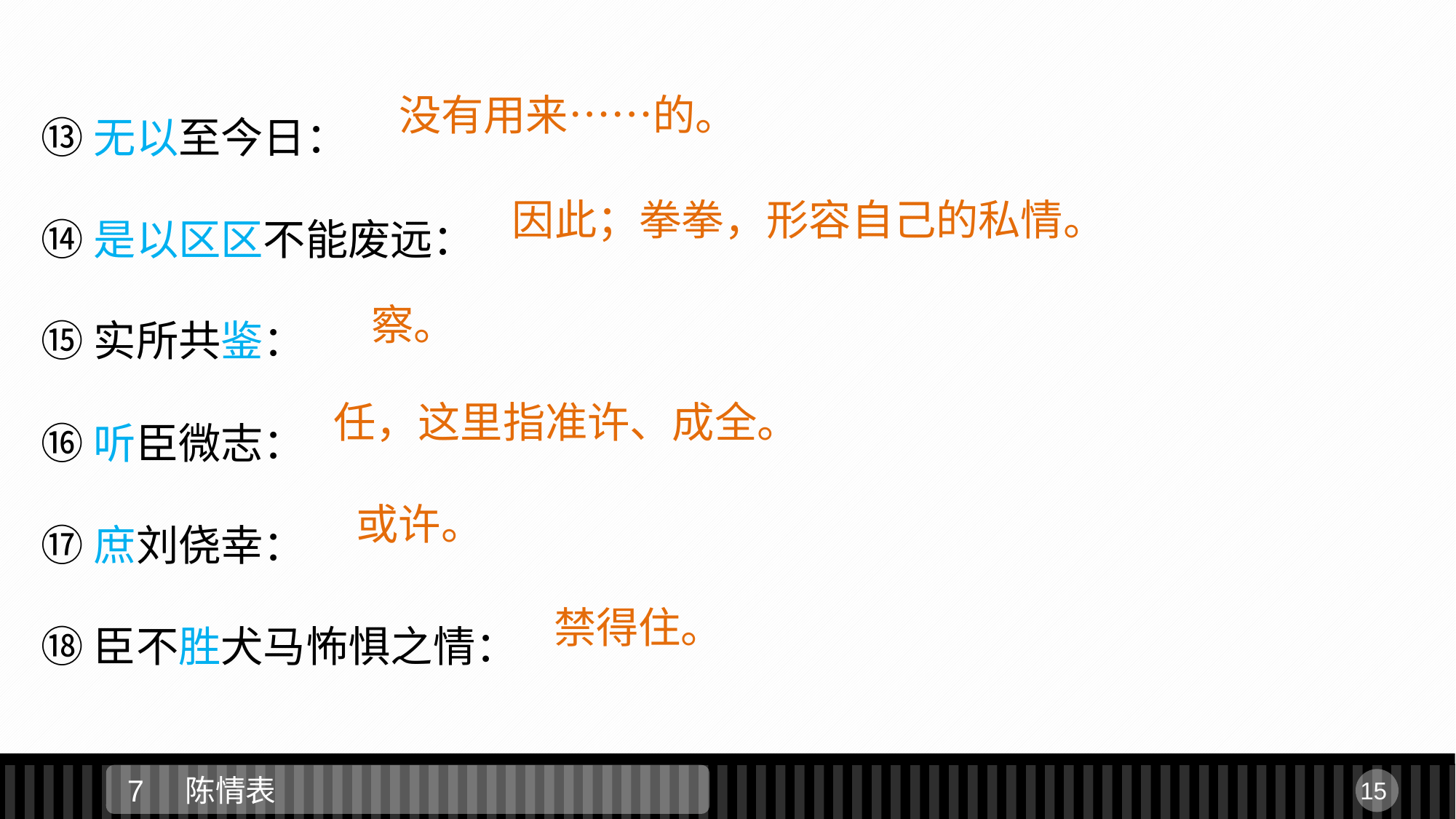

⑬无以至今日：
⑭是以区区不能废远：
⑮实所共鉴：
⑯听臣微志：
⑰庶刘侥幸：
⑱臣不胜犬马怖惧之情：
没有用来……的。
因此；拳拳，形容自己的私情。
察。
任，这里指准许、成全。
或许。
禁得住。